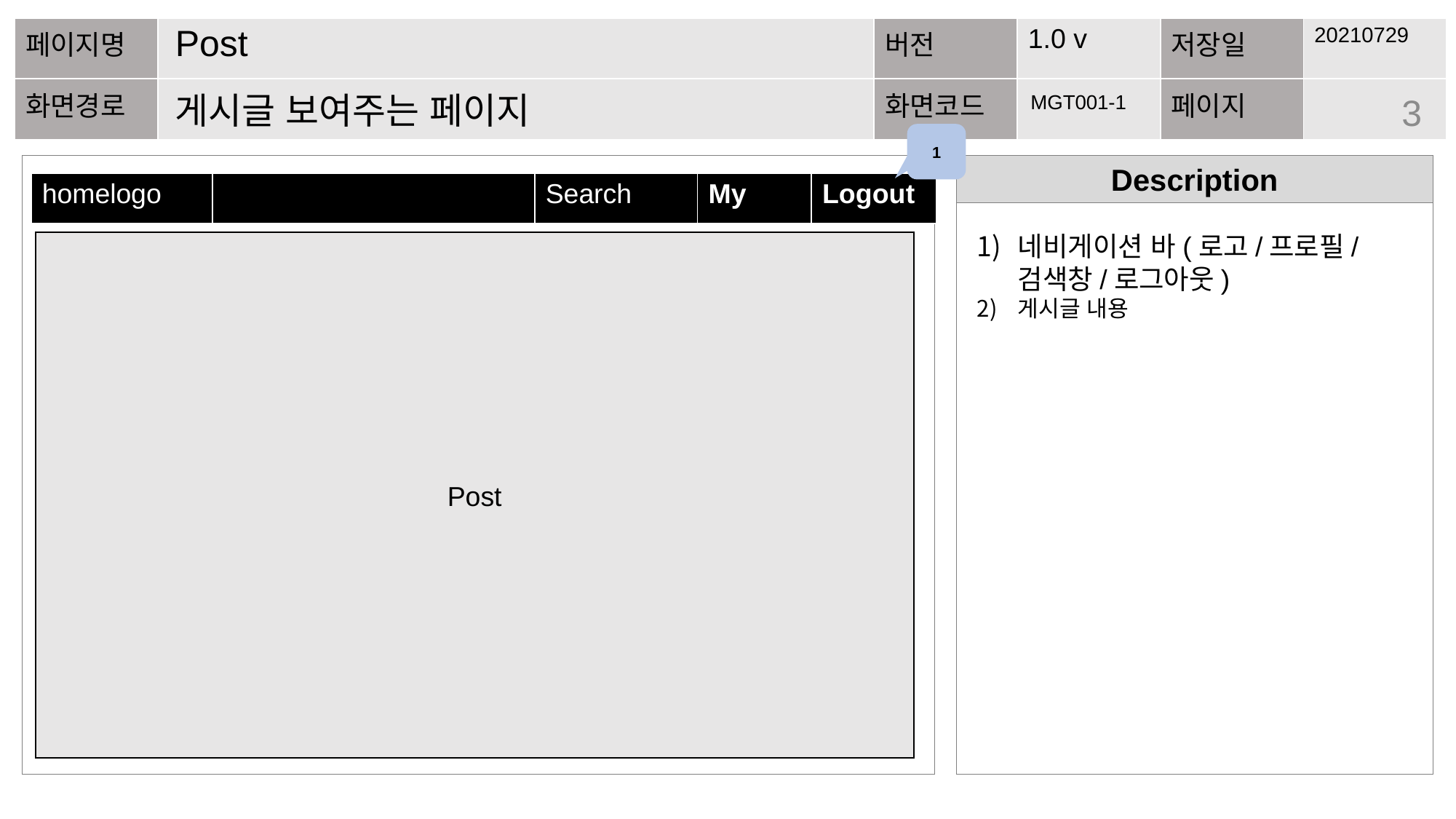

Post
3
MGT001-1
게시글 보여주는 페이지
1
| homelogo |  | Search | My | Logout |
| --- | --- | --- | --- | --- |
네비게이션 바(로고/프로필/검색창/로그아웃)
게시글 내용
Post